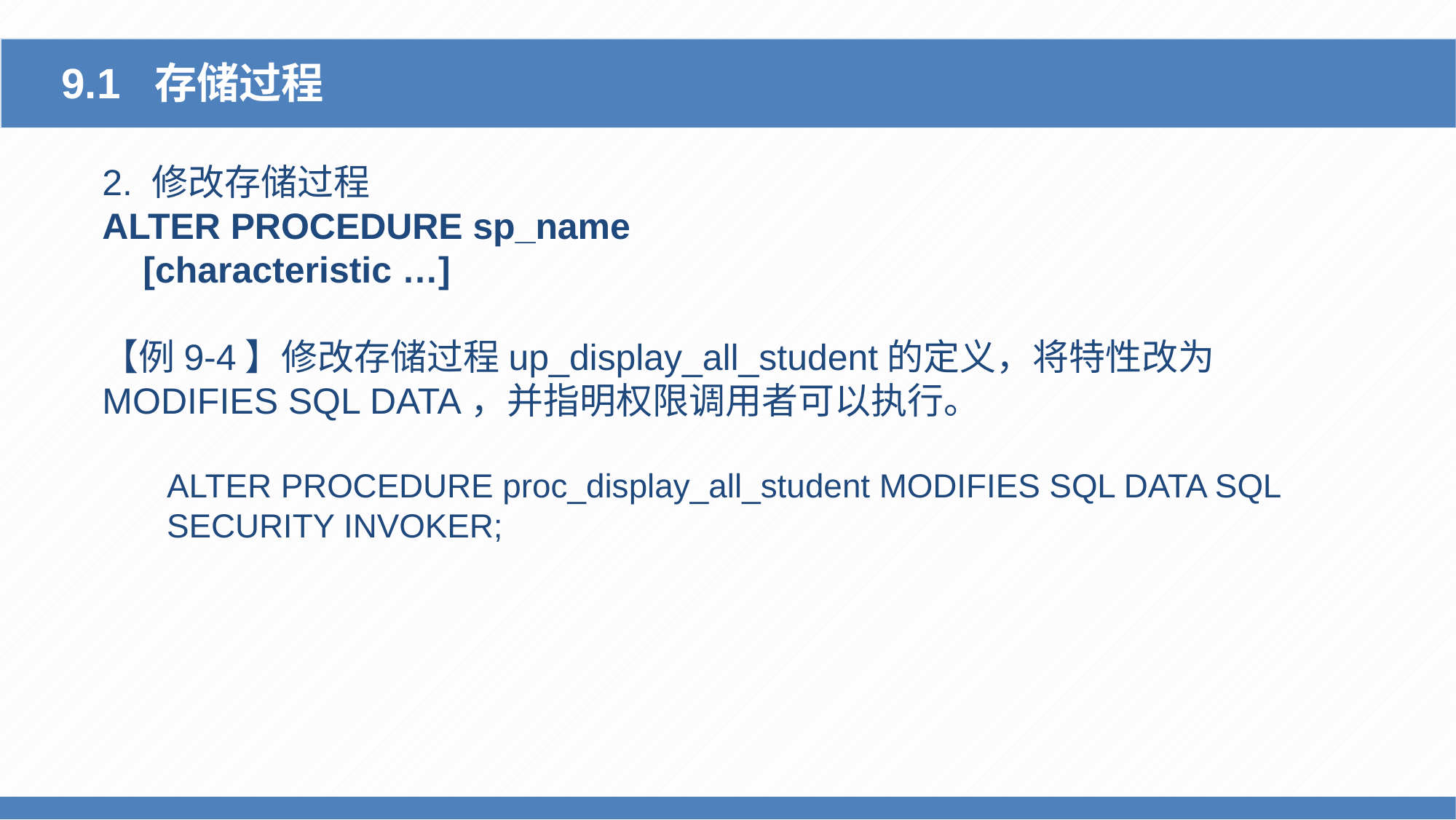

9.1  存储过程
2. 修改存储过程
ALTER PROCEDURE sp_name
    [characteristic …]

【例9-4】修改存储过程up_display_all_student的定义，将特性改为MODIFIES SQL DATA，并指明权限调用者可以执行。

ALTER PROCEDURE proc_display_all_student MODIFIES SQL DATA SQL SECURITY INVOKER;